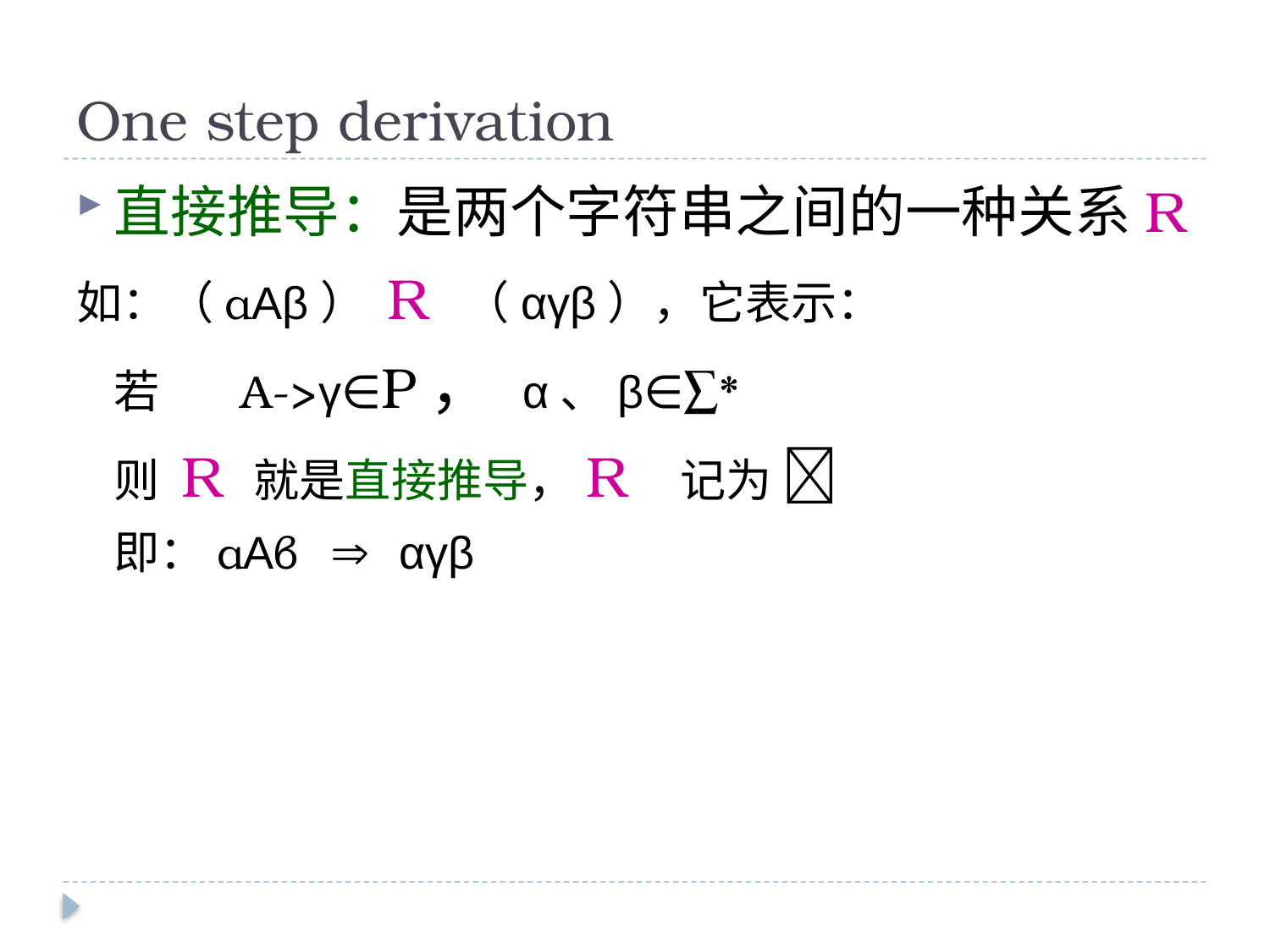

# One step derivation
直接推导：是两个字符串之间的一种关系R
如：（αAβ） R （αγβ），它表示：
	若	A->γ∈P， α、β∈∑*
	则 R 就是直接推导，R 记为 ⇒
	即：αAβ  ⇒  αγβ

38